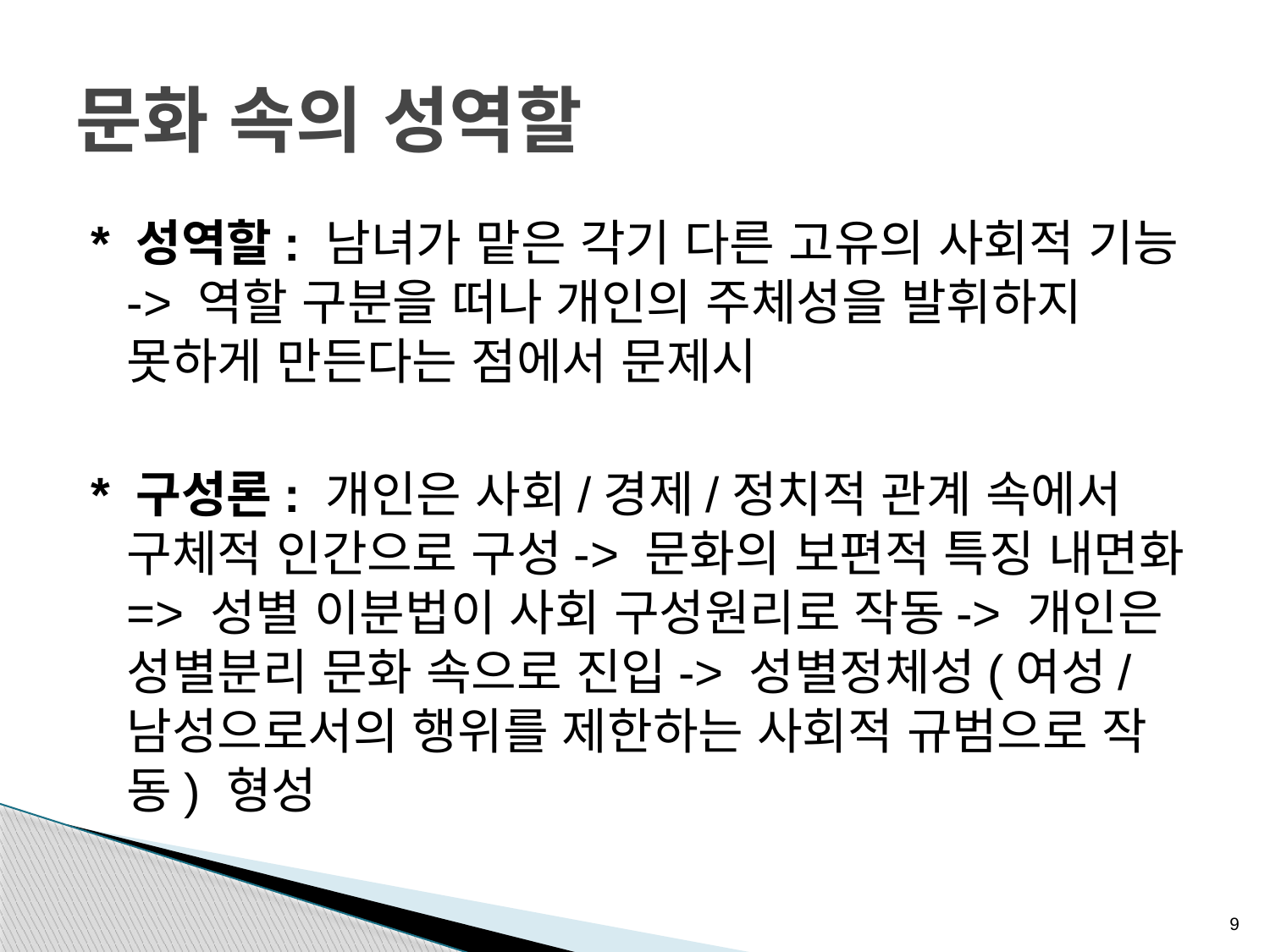

# 문화 속의 성역할
* 성역할: 남녀가 맡은 각기 다른 고유의 사회적 기능-> 역할 구분을 떠나 개인의 주체성을 발휘하지 못하게 만든다는 점에서 문제시

* 구성론: 개인은 사회/경제/정치적 관계 속에서 구체적 인간으로 구성-> 문화의 보편적 특징 내면화=> 성별 이분법이 사회 구성원리로 작동-> 개인은 성별분리 문화 속으로 진입-> 성별정체성(여성/남성으로서의 행위를 제한하는 사회적 규범으로 작동) 형성

9